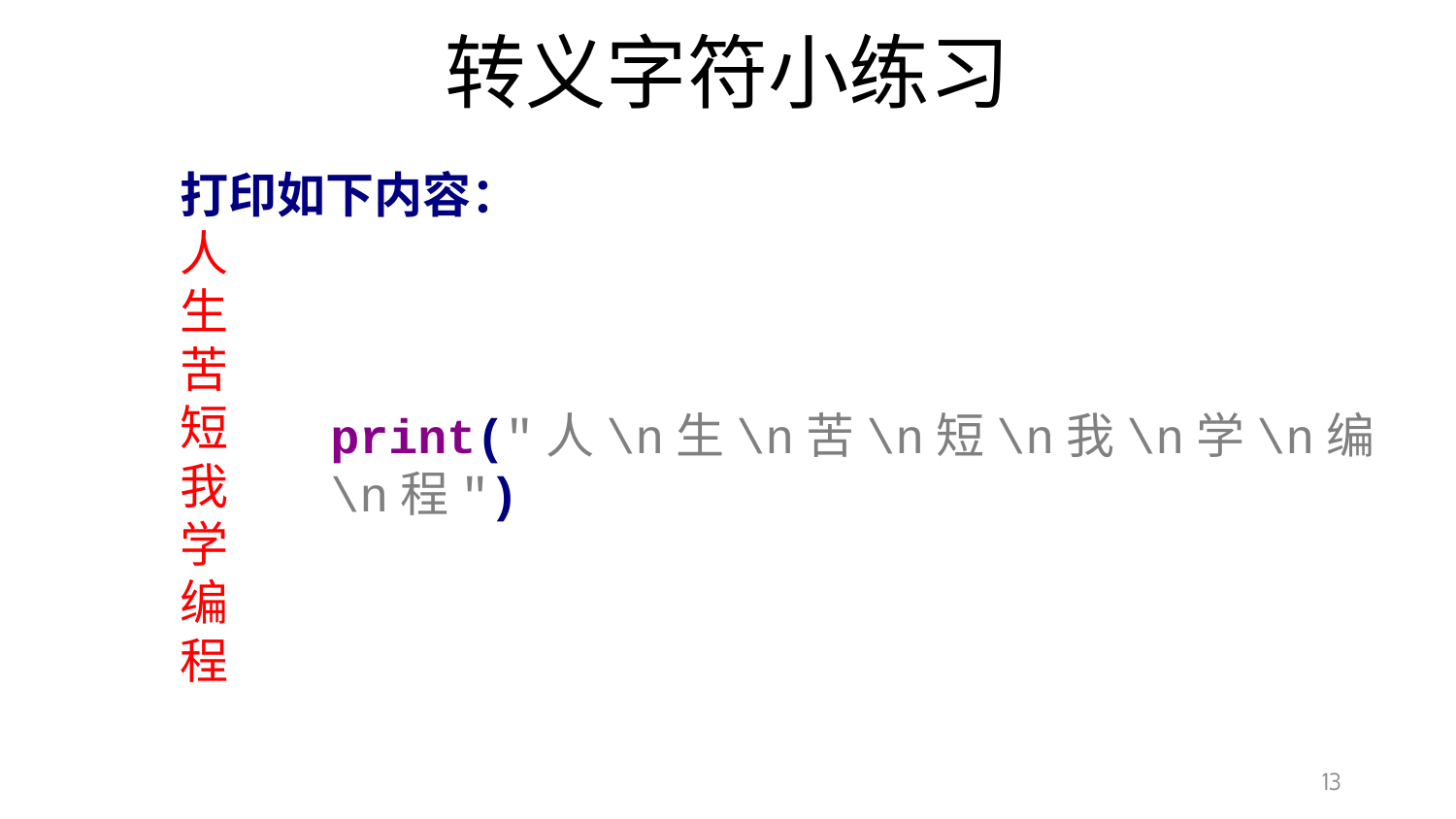

转义字符小练习
打印如下内容：
人
生
苦
短
我
学
编
程

print("人\n生\n苦\n短\n我\n学\n编\n程")
13